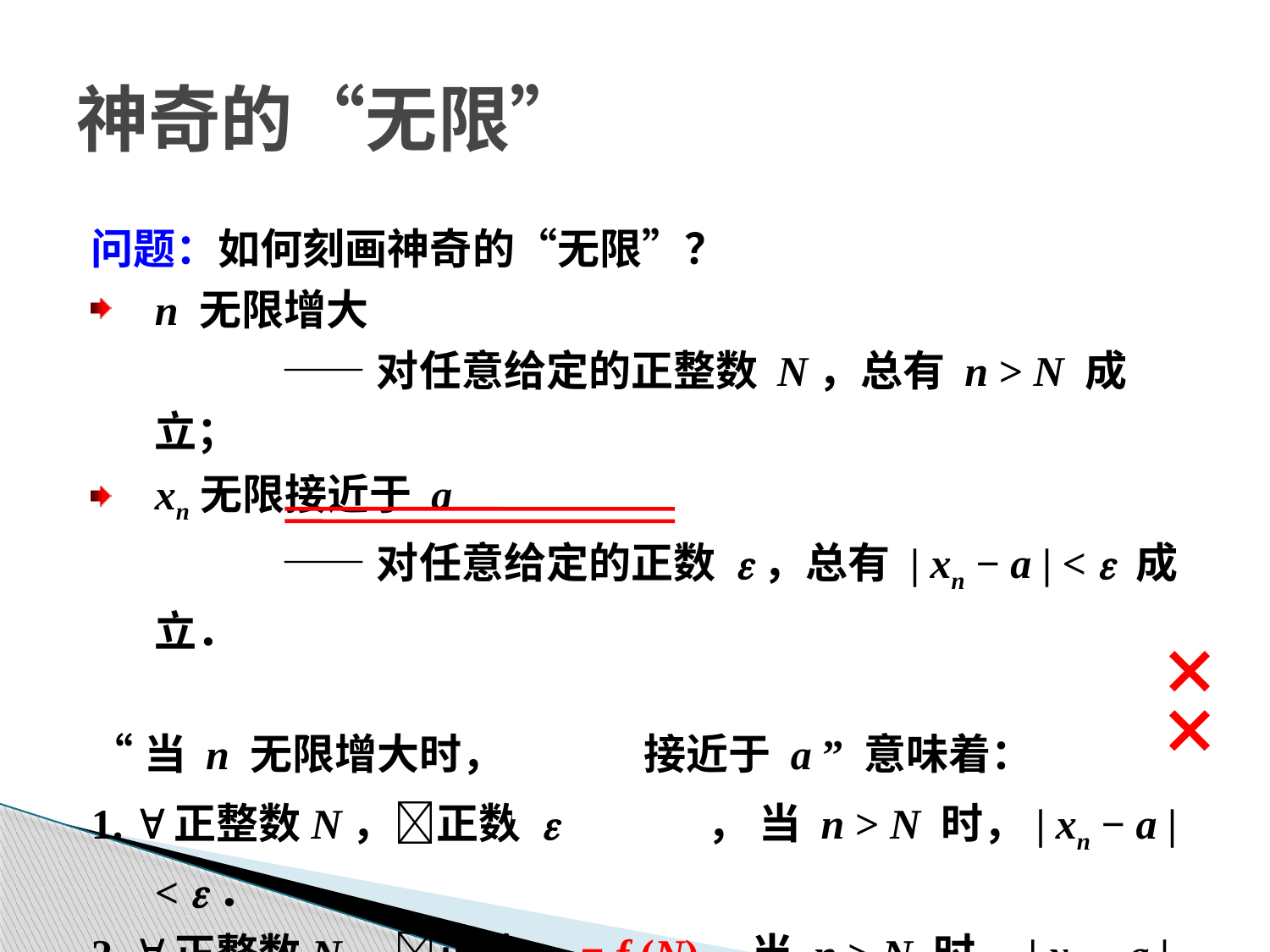

# 神奇的“无限”
问题：如何刻画神奇的“无限”？
n 无限增大
		——对任意给定的正整数 N，总有 n > N 成立；
xn无限接近于 a
		——对任意给定的正数 ε，总有 | xn − a | < ε 成立．

“当 n 无限增大时，xn无限接近于 a ” 意味着：
1. ∀正整数N，∀正数 ε            ， 当 n > N 时，| xn − a | < ε．
2. ∀正整数N，∃正数 ε  = f (N)，当 n > N 时，| xn − a | < ε．
3. ∀正数 ε，∃正整数 N = g (ε)，当 n > N 时，| xn − a | < ε．